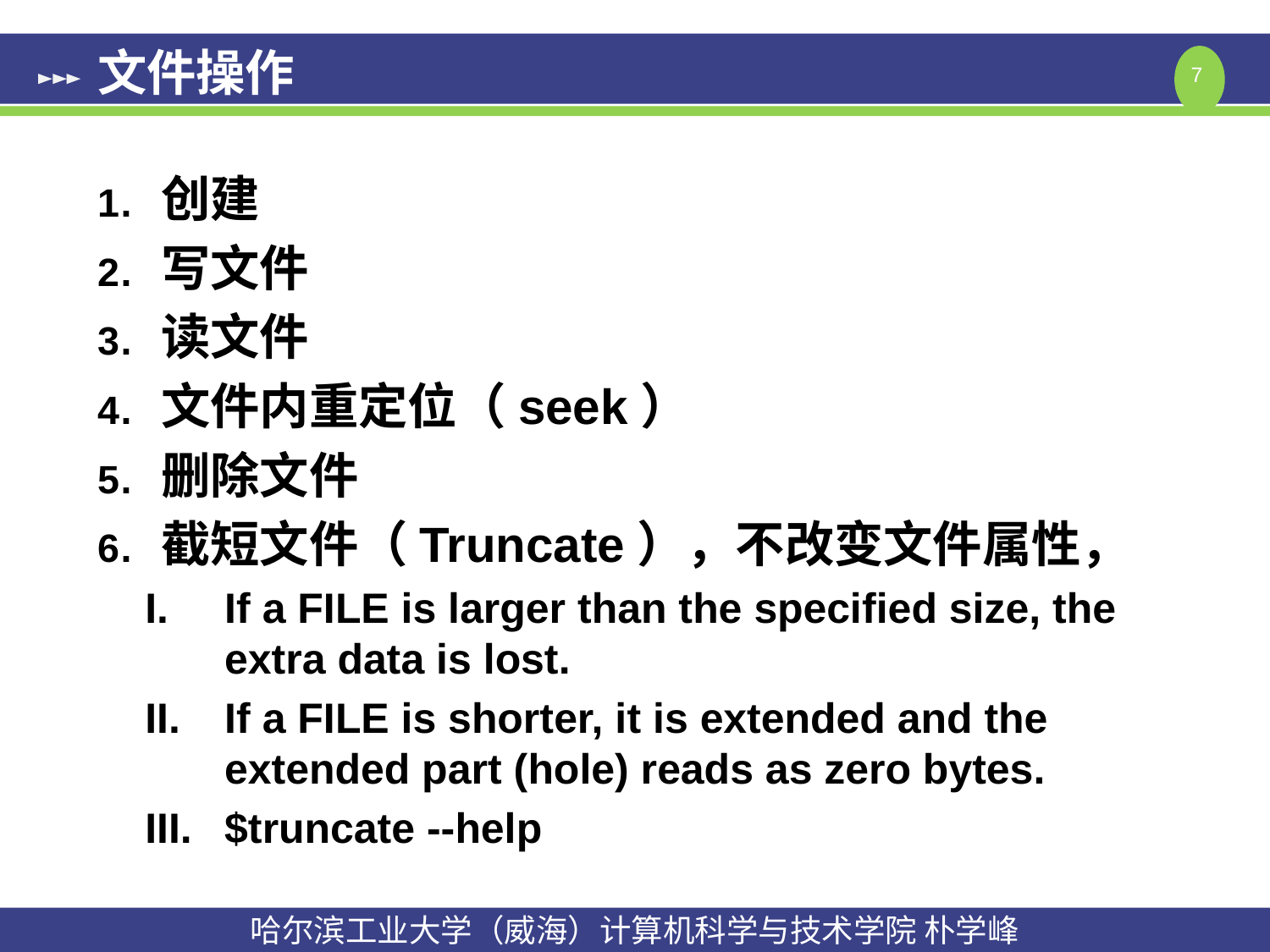

# 文件操作
创建
写文件
读文件
文件内重定位（seek）
删除文件
截短文件（Truncate），不改变文件属性，
If a FILE is larger than the specified size, the extra data is lost.
If a FILE is shorter, it is extended and the extended part (hole) reads as zero bytes.
$truncate --help